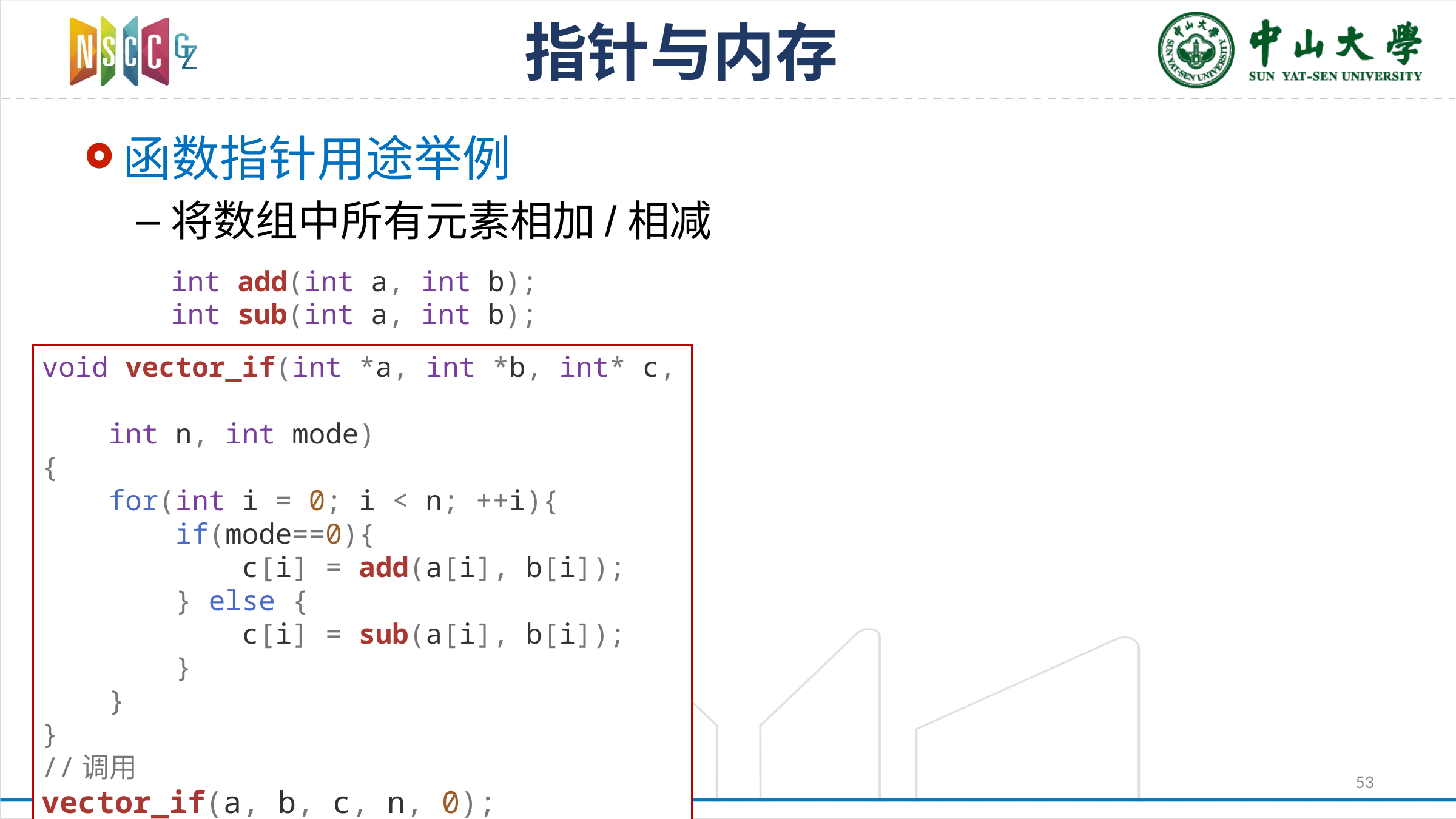

# 指针与内存
函数指针用途举例
将数组中所有元素相加/相减

int add(int a, int b);
int sub(int a, int b);
void vector_if(int *a, int *b, int* c,
    int n, int mode)
{
    for(int i = 0; i < n; ++i){
        if(mode==0){
            c[i] = add(a[i], b[i]);
        } else {
            c[i] = sub(a[i], b[i]);
        }
    }
}
//调用
vector_if(a, b, c, n, 0);
53